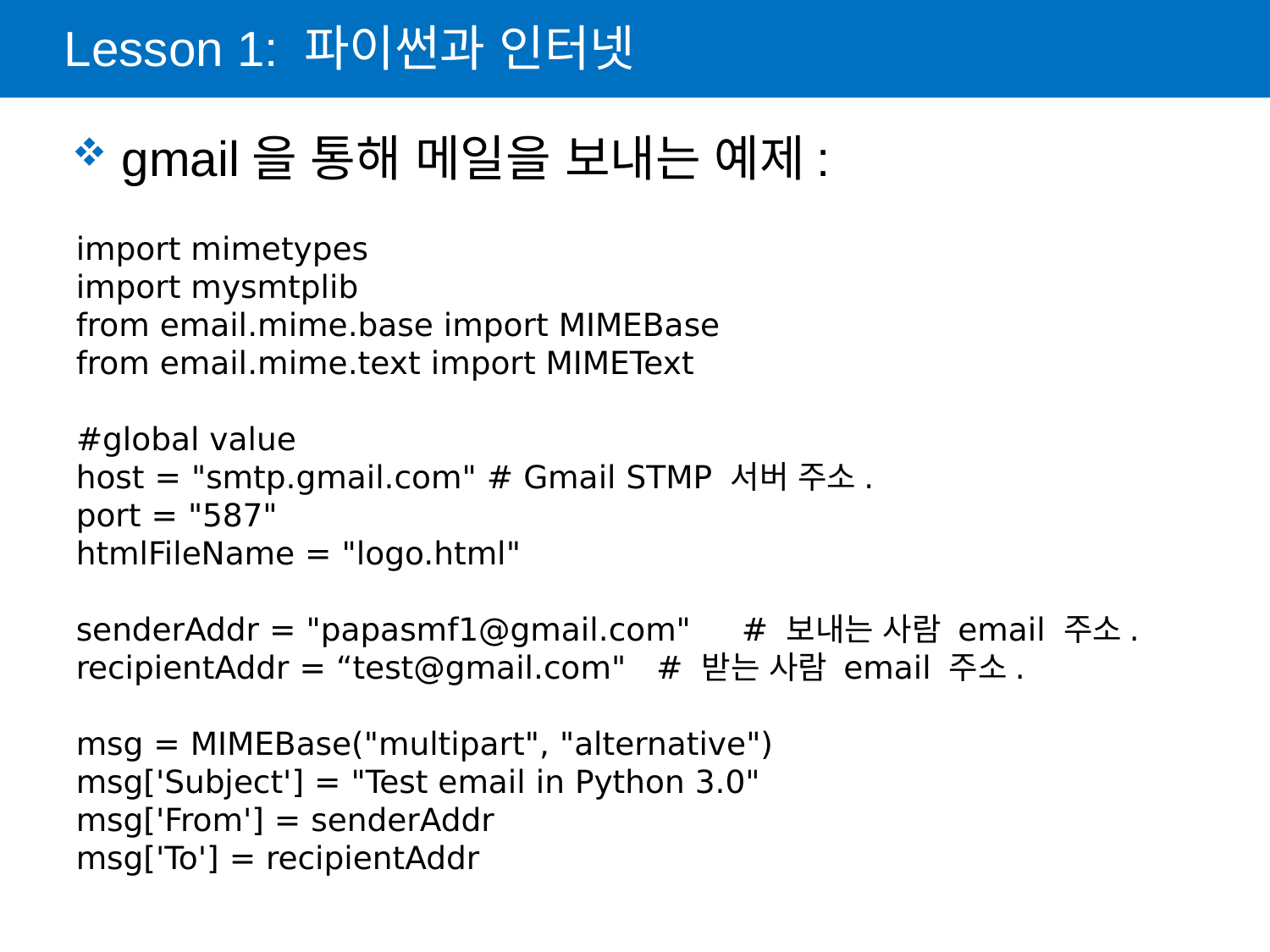

# Lesson 1: 파이썬과 인터넷
 gmail을 통해 메일을 보내는 예제:
import mimetypes
import mysmtplib
from email.mime.base import MIMEBase
from email.mime.text import MIMEText

#global value
host = "smtp.gmail.com" # Gmail STMP 서버 주소.
port = "587"
htmlFileName = "logo.html"

senderAddr = "papasmf1@gmail.com"     # 보내는 사람 email 주소.
recipientAddr = “test@gmail.com"   # 받는 사람 email 주소.

msg = MIMEBase("multipart", "alternative")
msg['Subject'] = "Test email in Python 3.0"
msg['From'] = senderAddr
msg['To'] = recipientAddr